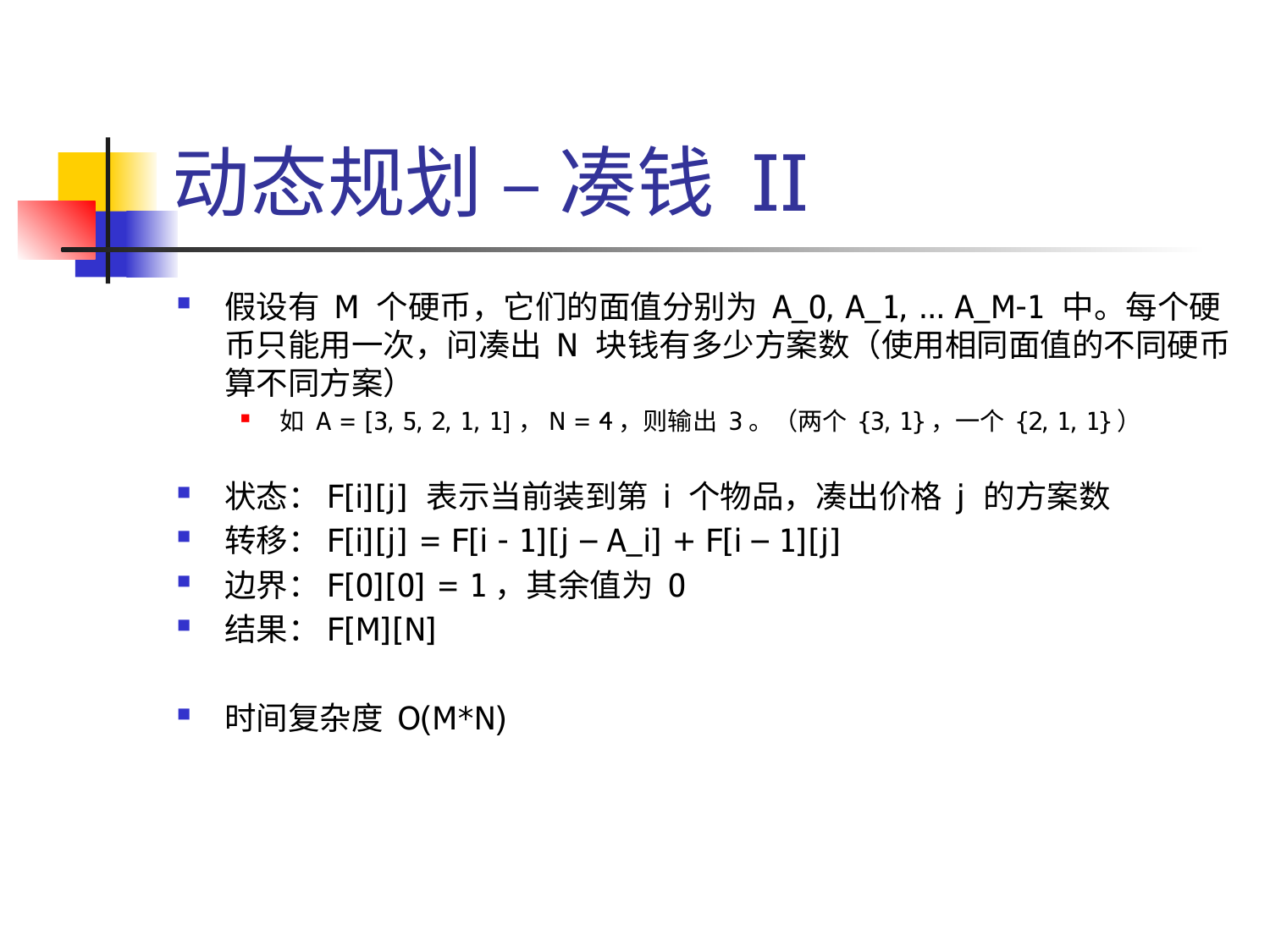

# 动态规划 – 凑钱 II
假设有 M 个硬币，它们的面值分别为 A_0, A_1, … A_M-1 中。每个硬币只能用一次，问凑出 N 块钱有多少方案数（使用相同面值的不同硬币算不同方案）
如 A = [3, 5, 2, 1, 1]，N = 4，则输出 3。（两个 {3, 1}，一个 {2, 1, 1}）

状态：F[i][j] 表示当前装到第 i 个物品，凑出价格 j 的方案数
转移：F[i][j] = F[i - 1][j – A_i] + F[i – 1][j]
边界：F[0][0] = 1，其余值为 0
结果：F[M][N]

时间复杂度 O(M*N)